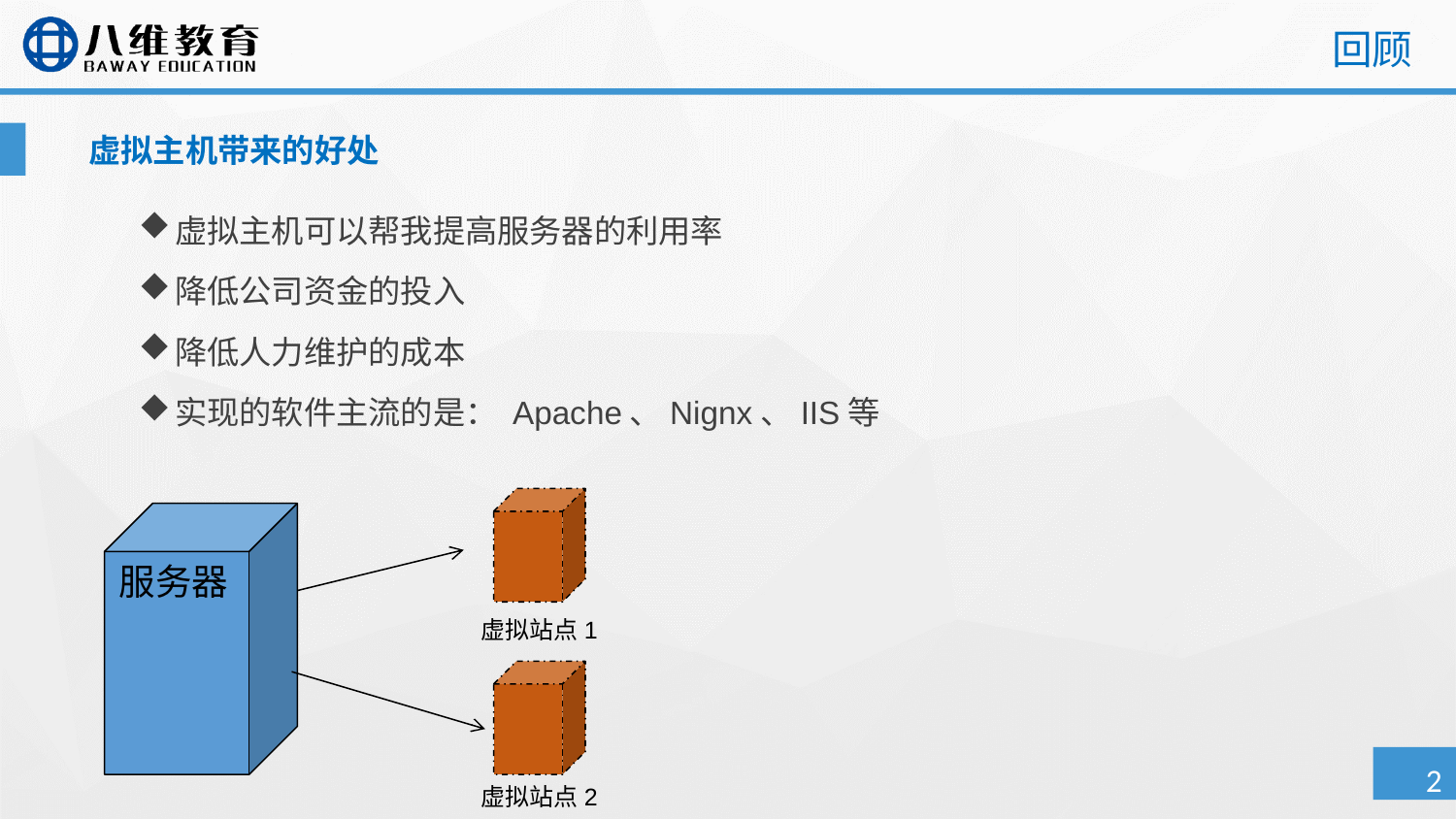

# 回顾
虚拟主机带来的好处
虚拟主机可以帮我提高服务器的利用率
降低公司资金的投入
降低人力维护的成本
实现的软件主流的是： Apache、Nignx、IIS等

服务器
虚拟站点1

虚拟站点2